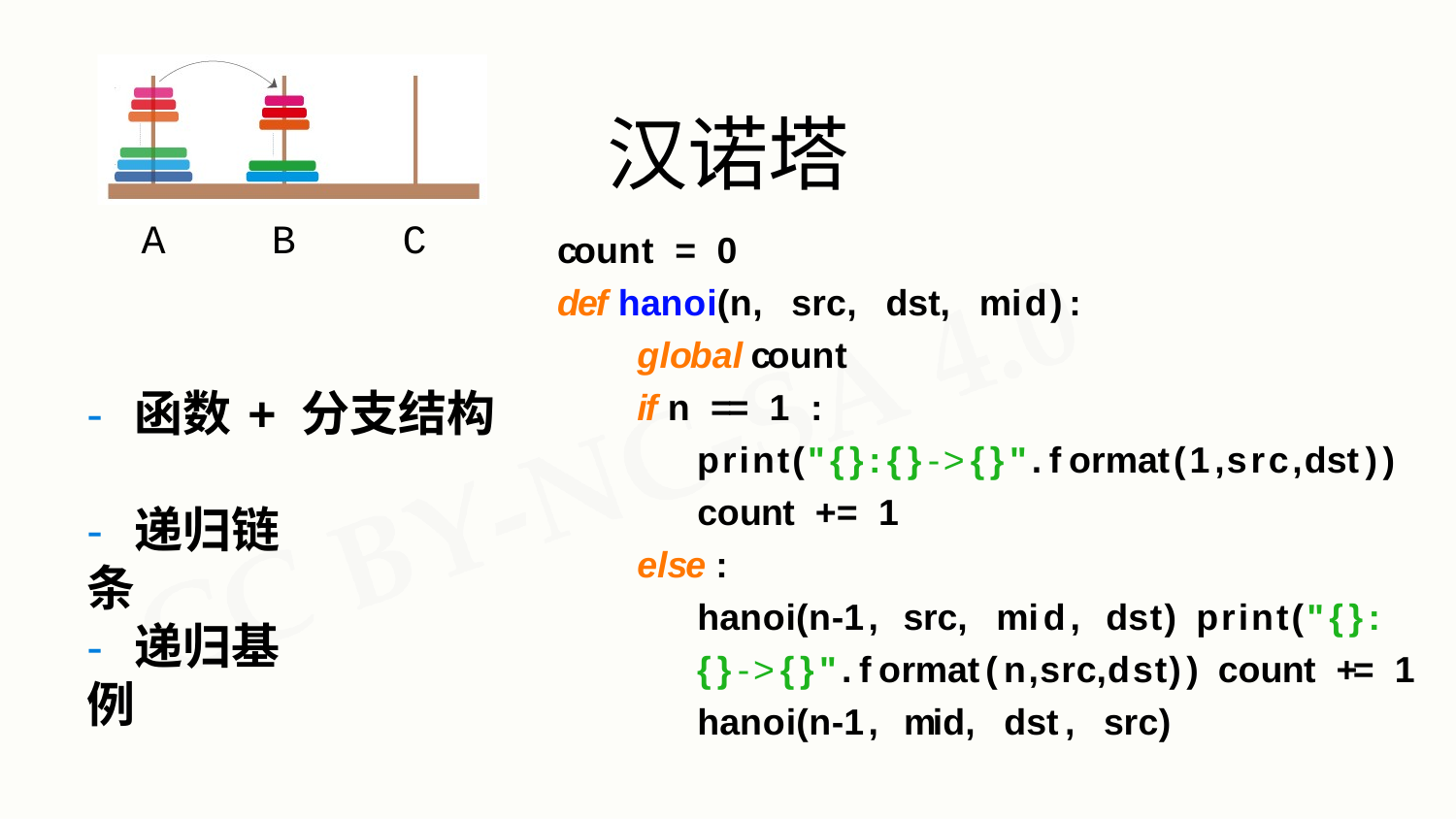

汉诺塔
count  =  0
def hanoi(n,  src,  dst,  mid):
global count
if n  ==  1  :
print("{}:{}->{}".format(1,src,dst)) count  +=  1
else :
hanoi(n-1,  src,  mid,  dst) print("{}:{}->{}".format(n,src,dst)) count  +=  1
hanoi(n-1,  mid,  dst,  src)
A
B
C

- 函数	+	分支结构

- 递归链条
- 递归基例